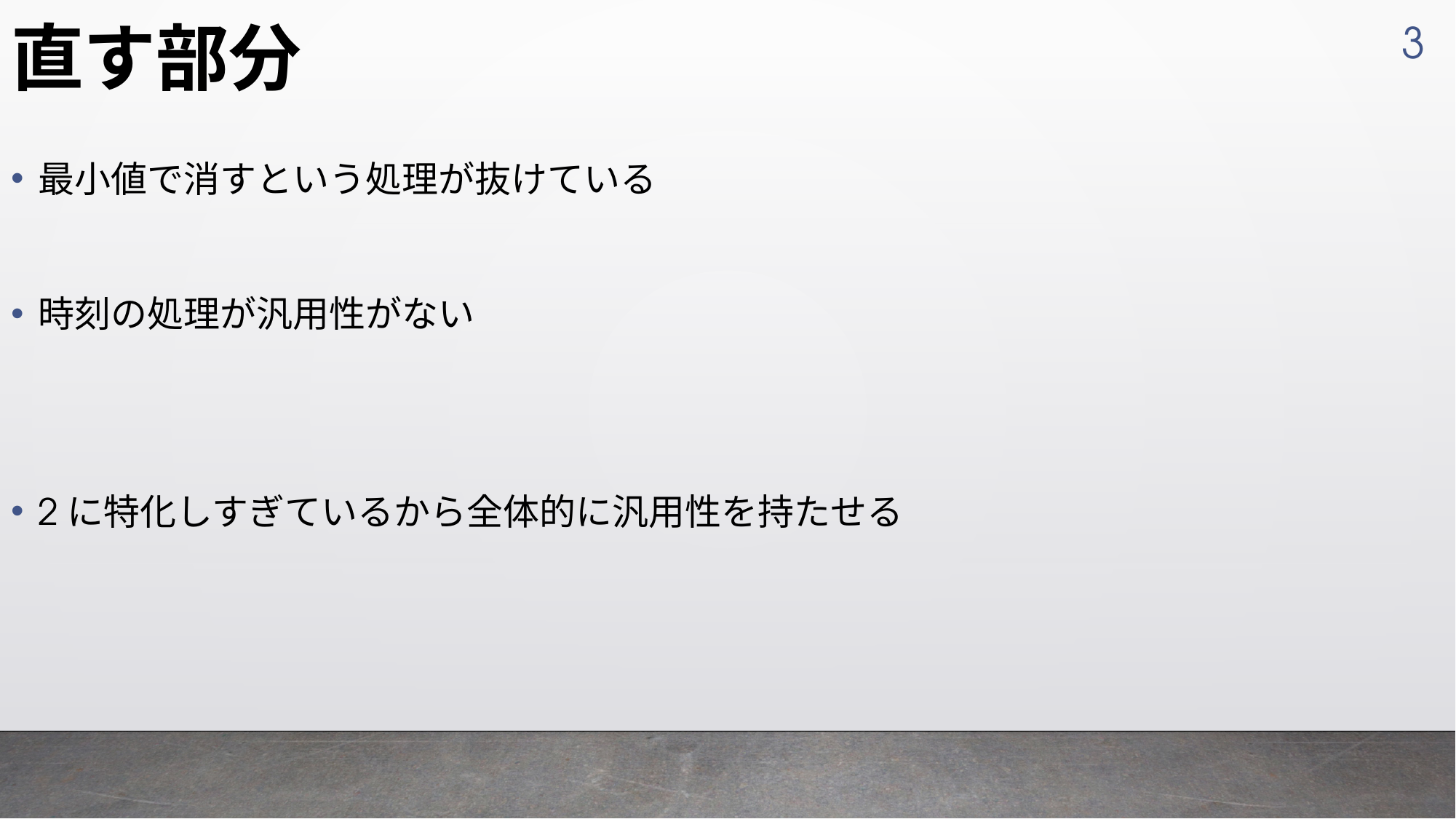

3
# 直す部分
最小値で消すという処理が抜けている

時刻の処理が汎用性がない

2に特化しすぎているから全体的に汎用性を持たせる